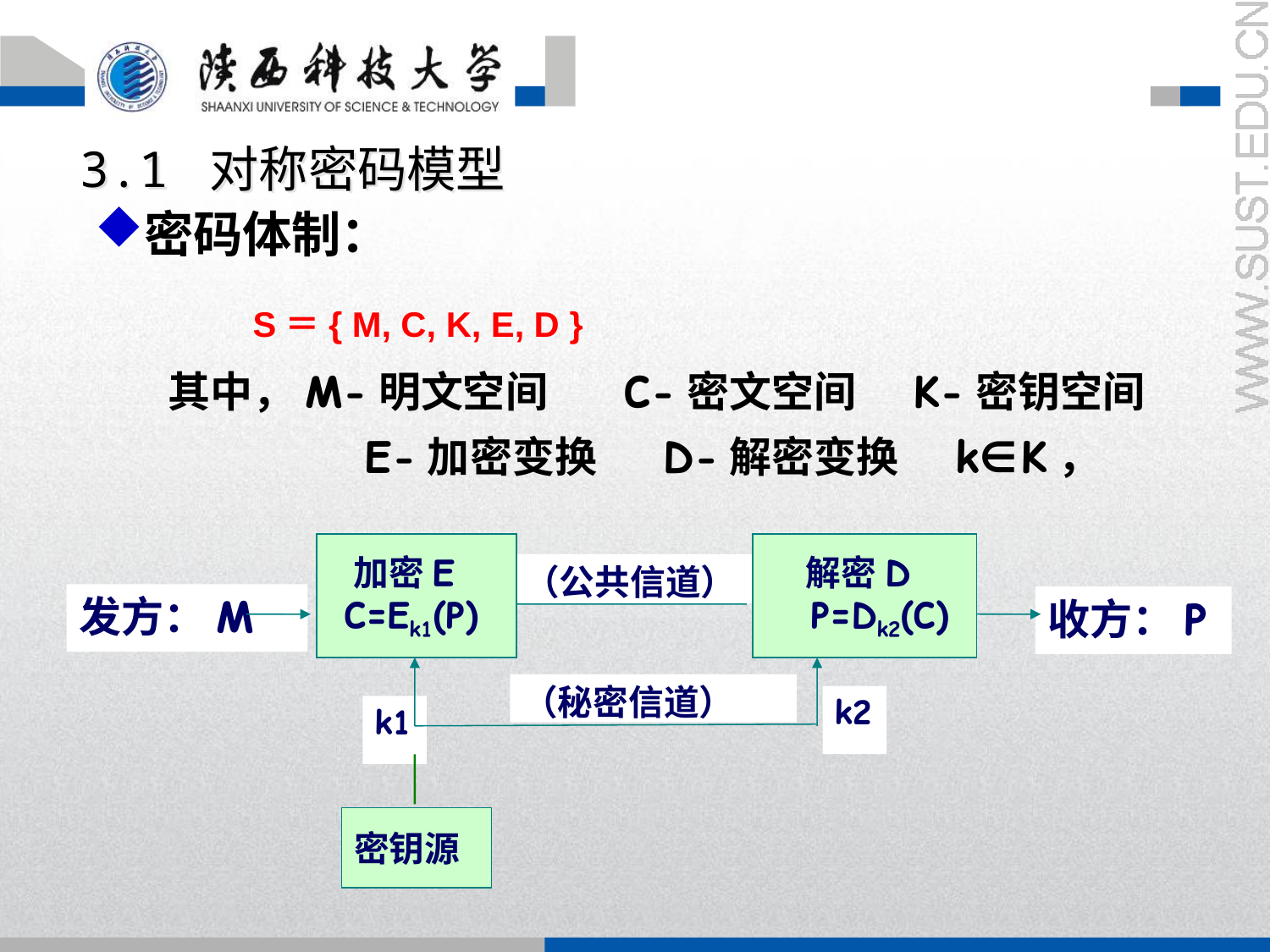

3.1 对称密码模型
密码体制：
	S＝{ M, C, K, E, D }
   其中，M-明文空间       C-密文空间     K-密钥空间
             E-加密变换	  D-解密变换     k∈K，
  加密E
 C=Ek1(P)
    解密D
   P=Dk2(C)
（公共信道）
发方：M
收方：P

（秘密信道）
k2
k1

密钥源